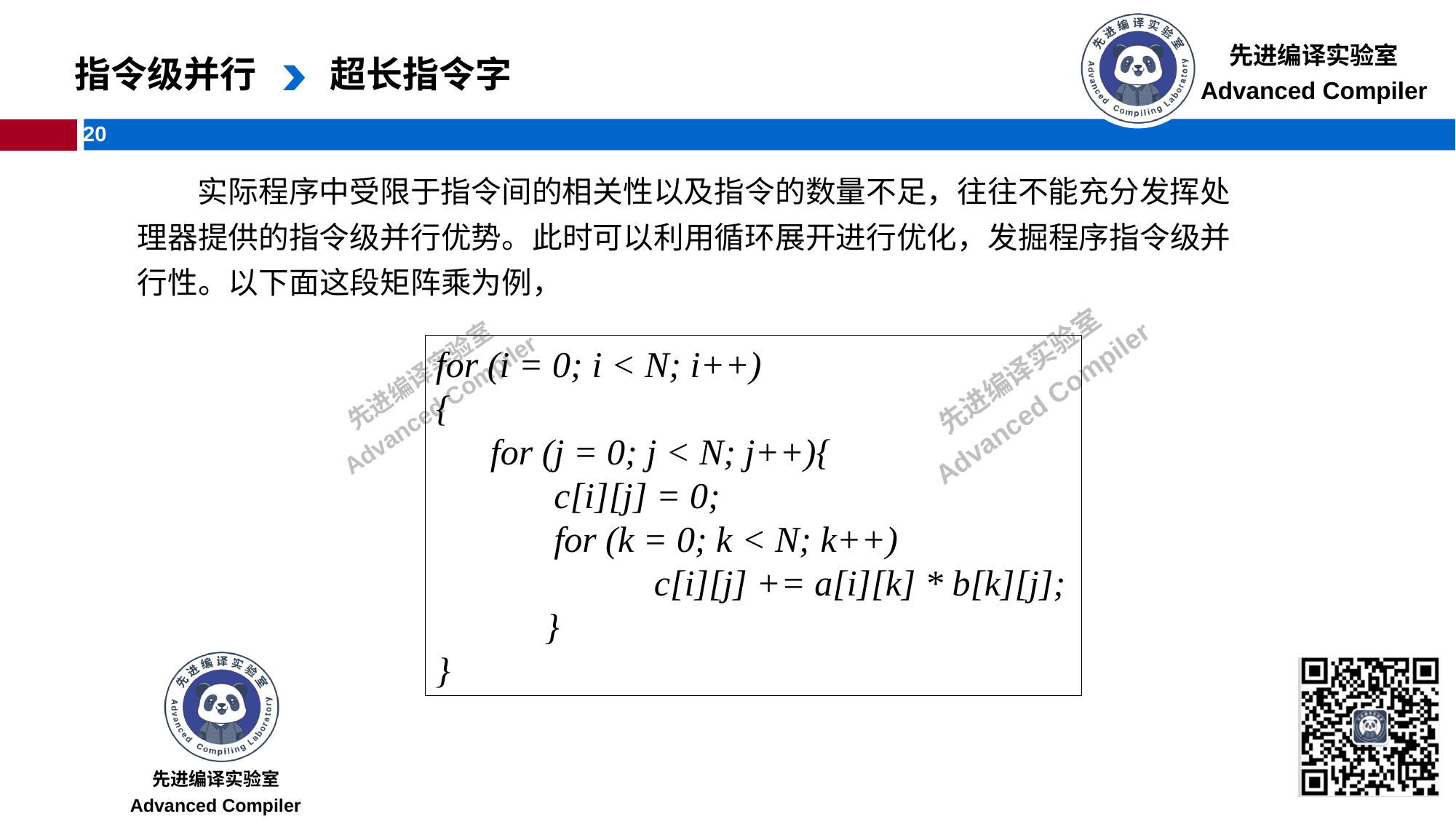

指令级并行
超长指令字

实际程序中受限于指令间的相关性以及指令的数量不足，往往不能充分发挥处理器提供的指令级并行优势。此时可以利用循环展开进行优化，发掘程序指令级并行性。以下面这段矩阵乘为例，
for (i = 0; i < N; i++)
{
      for (j = 0; j < N; j++){
	 c[i][j] = 0;
	 for (k = 0; k < N; k++)
		c[i][j] += a[i][k] * b[k][j];
	}
}